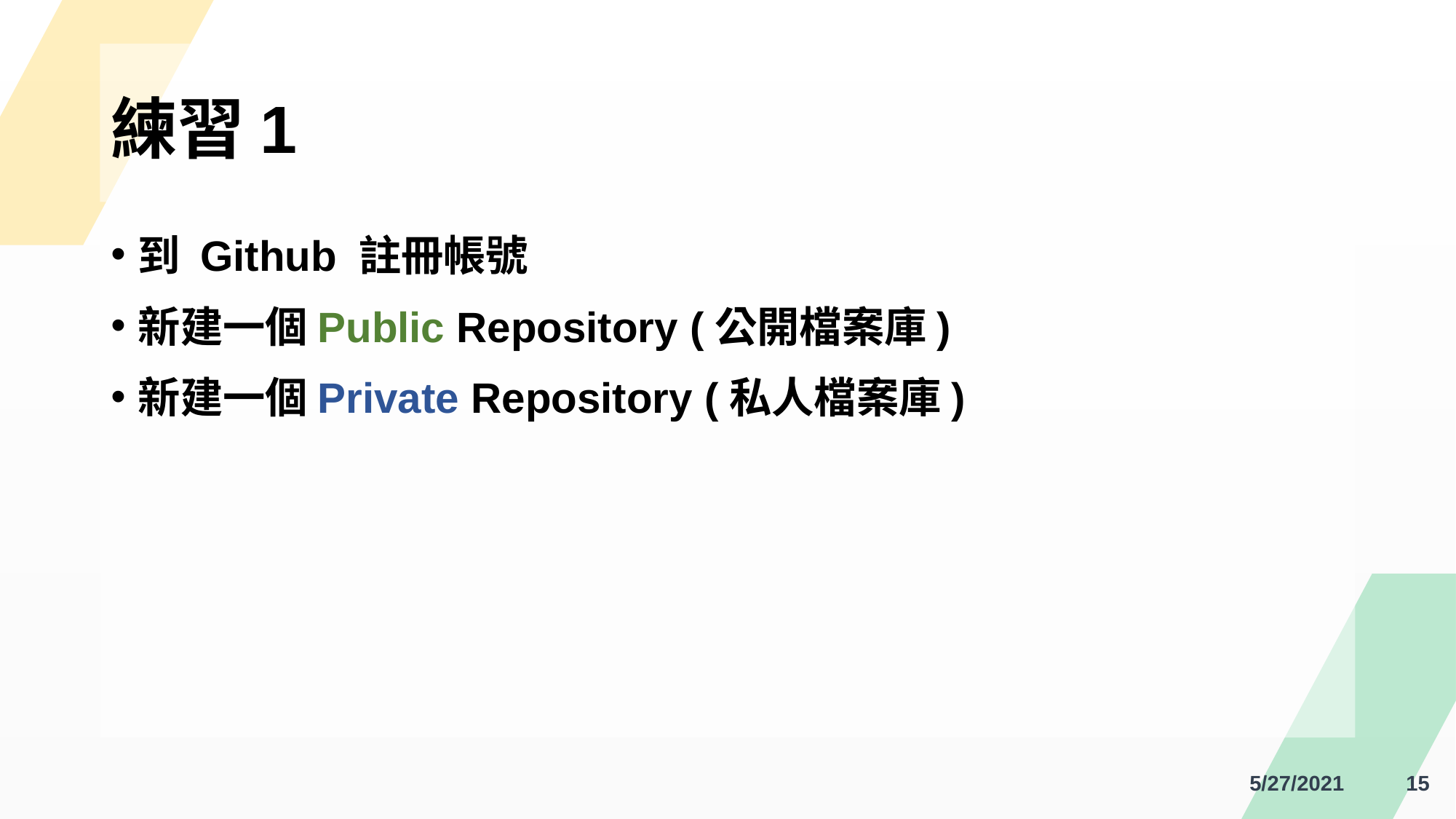

# 練習1
到 Github 註冊帳號
新建一個Public Repository (公開檔案庫)
新建一個Private Repository (私人檔案庫)

5/27/2021
15